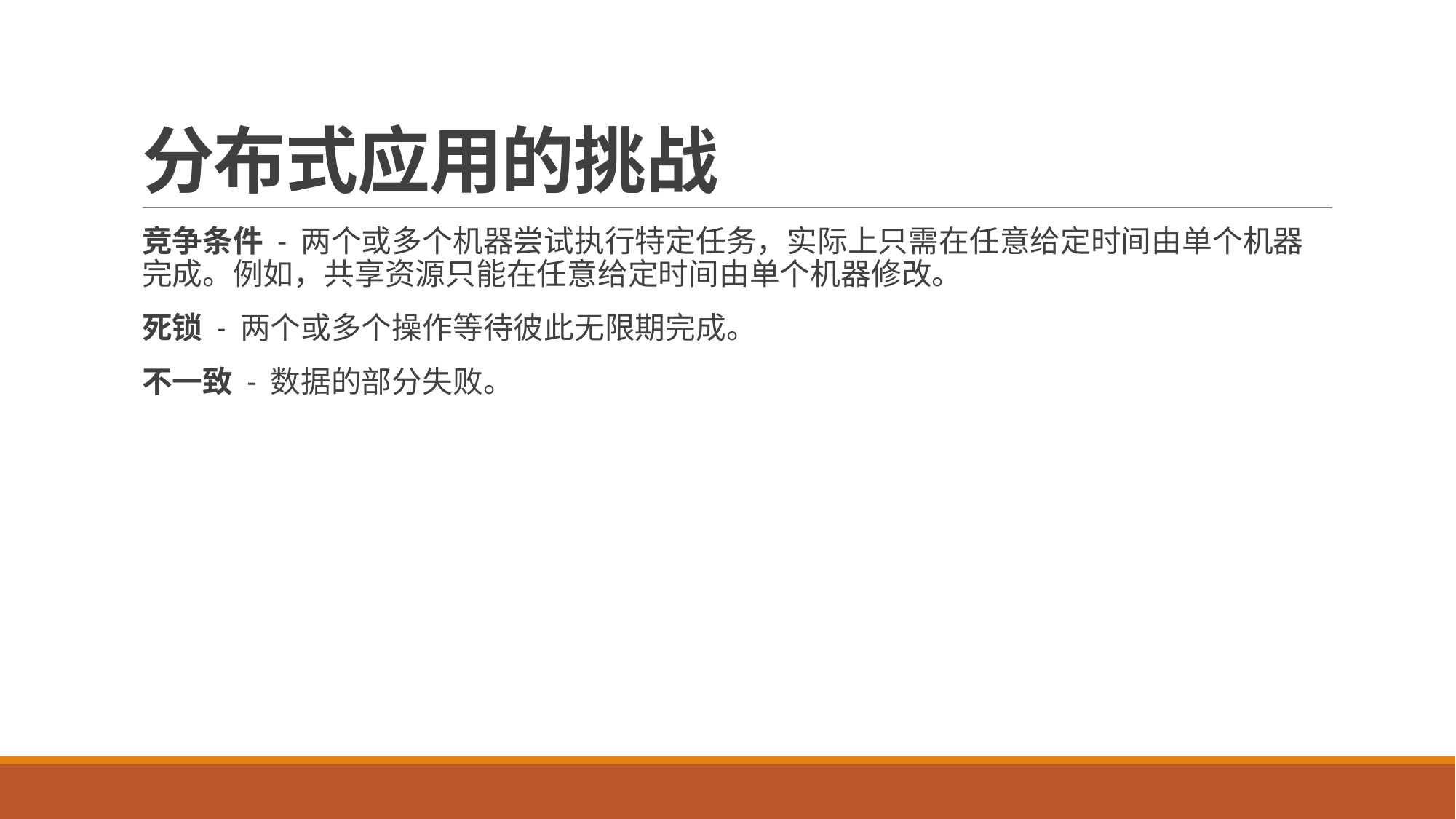

# 分布式应用的挑战
竞争条件 - 两个或多个机器尝试执行特定任务，实际上只需在任意给定时间由单个机器完成。例如，共享资源只能在任意给定时间由单个机器修改。
死锁 - 两个或多个操作等待彼此无限期完成。
不一致 - 数据的部分失败。